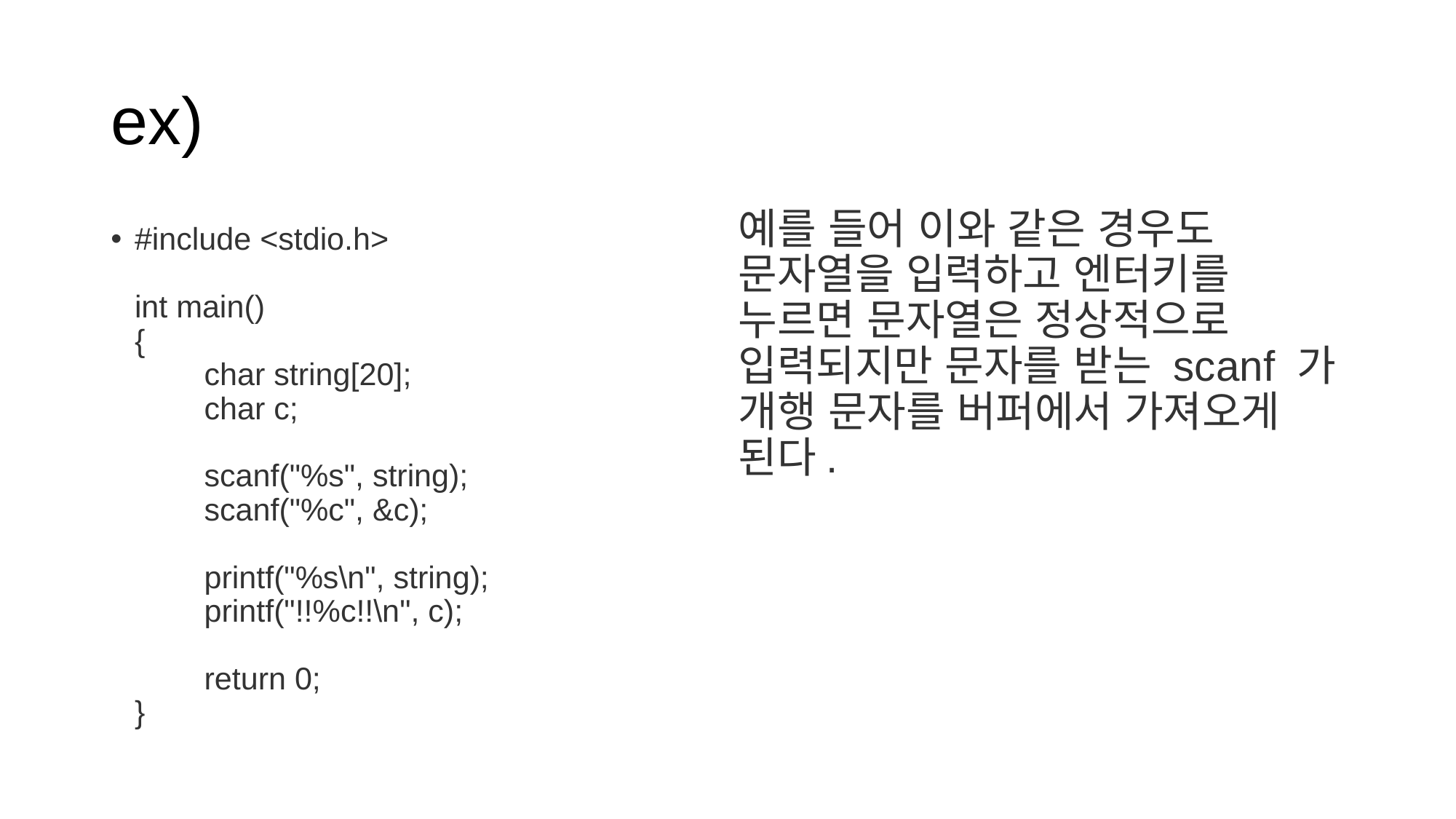

# ex)
예를 들어 이와 같은 경우도 문자열을 입력하고 엔터키를 누르면 문자열은 정상적으로 입력되지만 문자를 받는 scanf 가 개행 문자를 버퍼에서 가져오게 된다.
#include <stdio.h>
int main()
{
        char string[20];
        char c;
        scanf("%s", string);
        scanf("%c", &c);
        printf("%s\n", string);
        printf("!!%c!!\n", c);
        return 0;
}